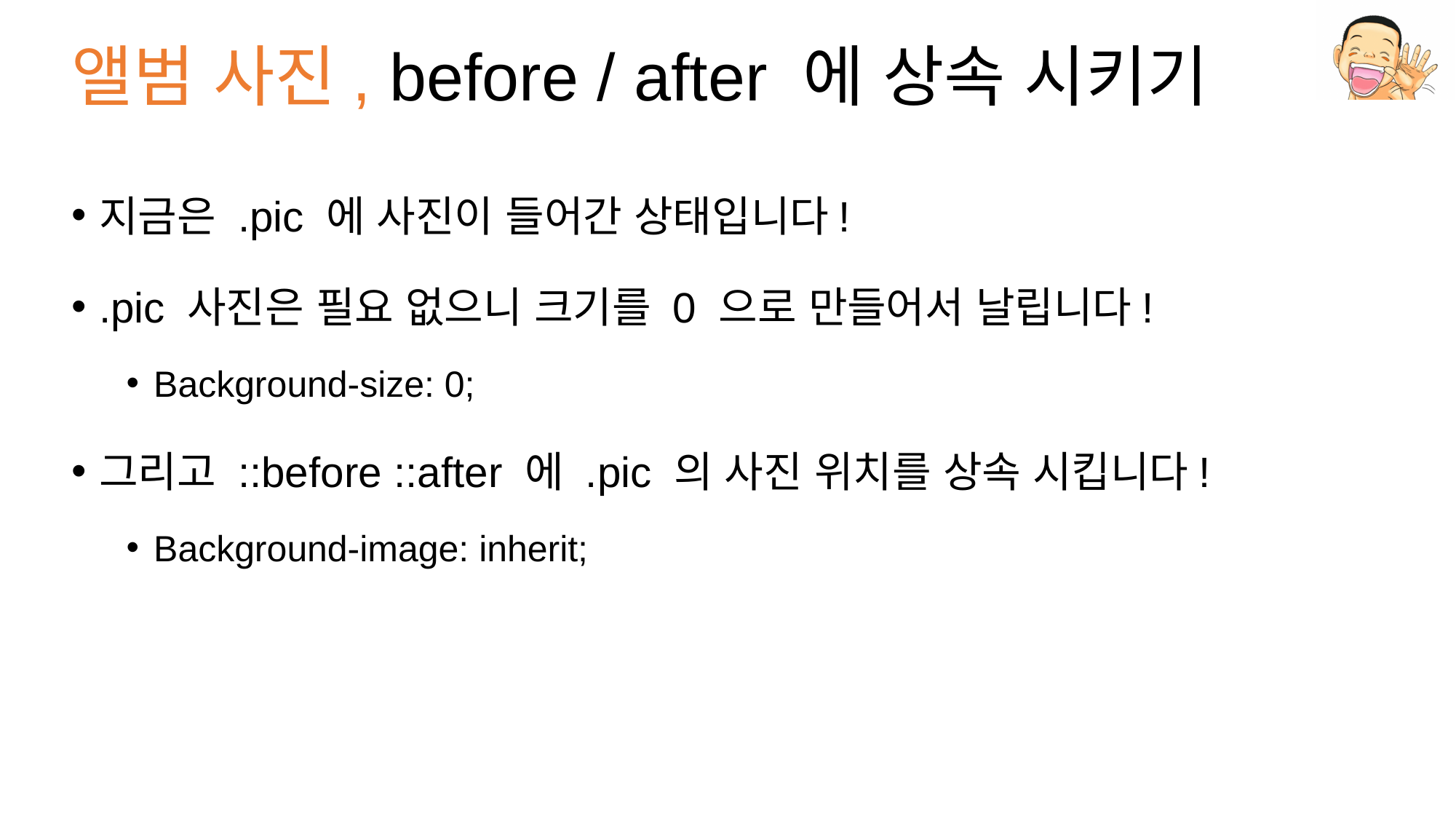

# 앨범 사진, before / after 에 상속 시키기
지금은 .pic 에 사진이 들어간 상태입니다!
.pic 사진은 필요 없으니 크기를 0 으로 만들어서 날립니다!
Background-size: 0;
그리고 ::before ::after 에 .pic 의 사진 위치를 상속 시킵니다!
Background-image: inherit;